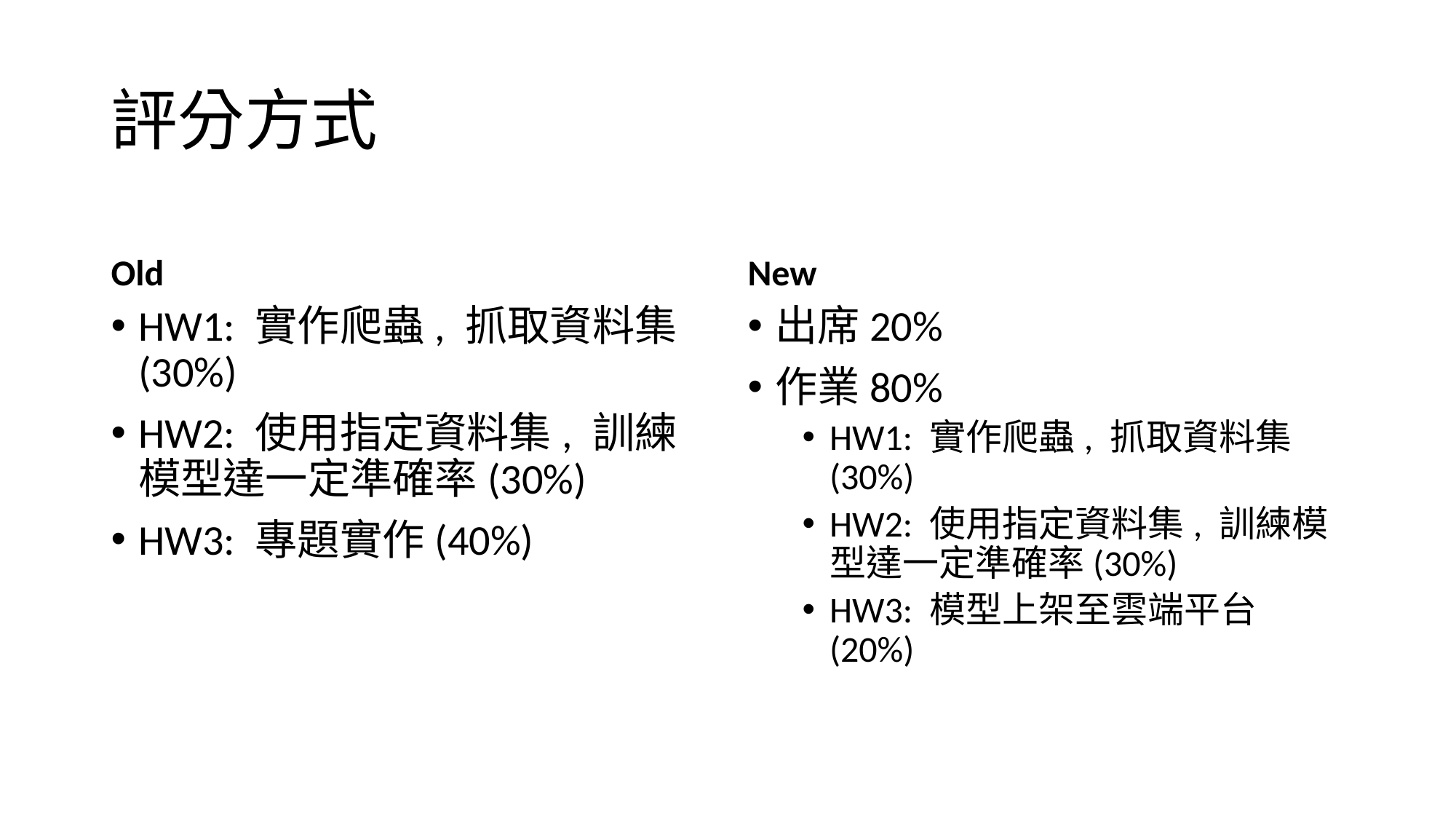

# 評分方式
Old
New
HW1: 實作爬蟲, 抓取資料集(30%)
HW2: 使用指定資料集, 訓練模型達一定準確率(30%)
HW3: 專題實作(40%)

出席20%
作業80%
HW1: 實作爬蟲, 抓取資料集(30%)
HW2: 使用指定資料集, 訓練模型達一定準確率(30%)
HW3: 模型上架至雲端平台(20%)